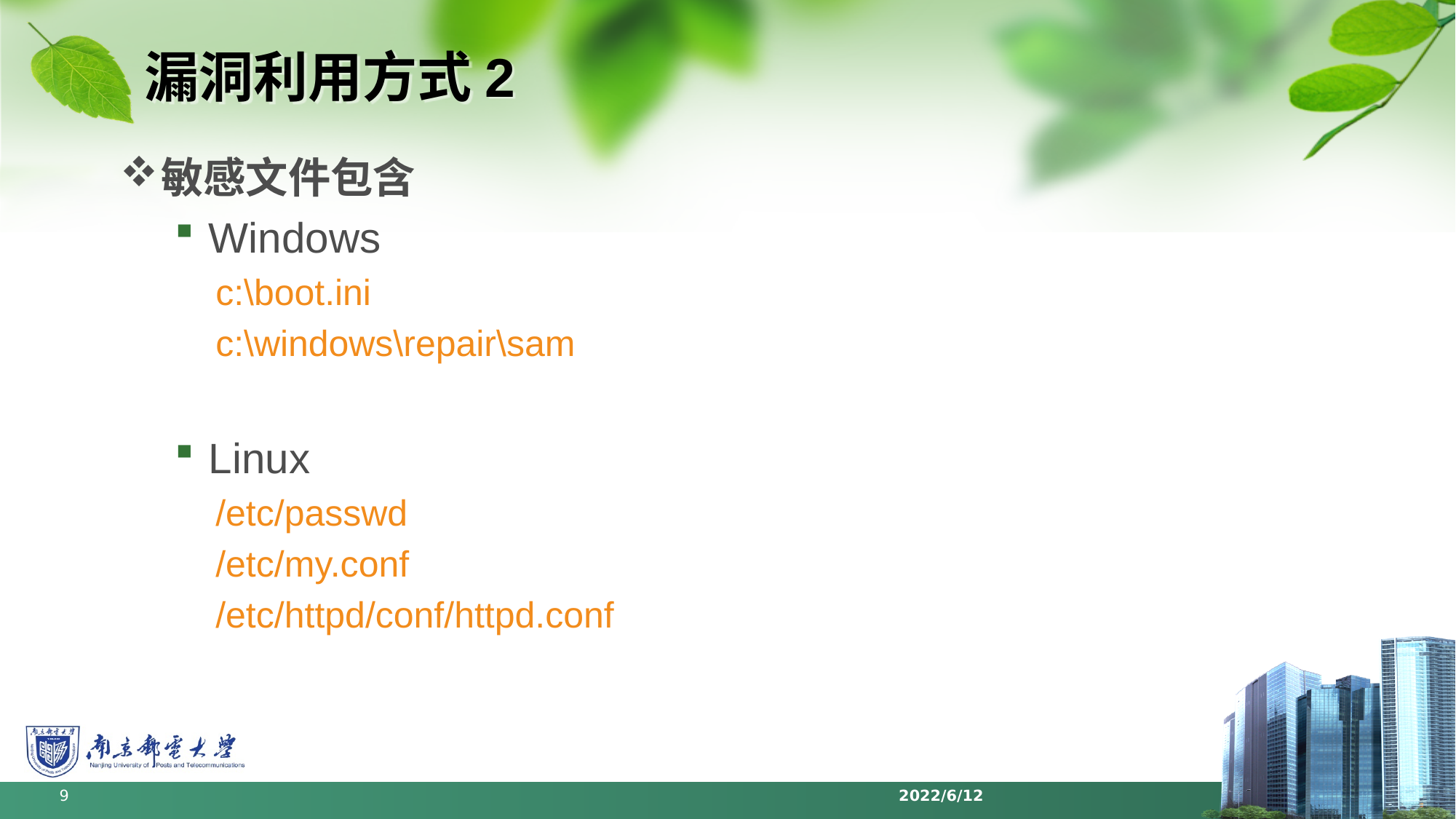

# 漏洞利用方式2
敏感文件包含
Windows
c:\boot.ini
c:\windows\repair\sam

Linux
/etc/passwd
/etc/my.conf
/etc/httpd/conf/httpd.conf

9
2022/6/12